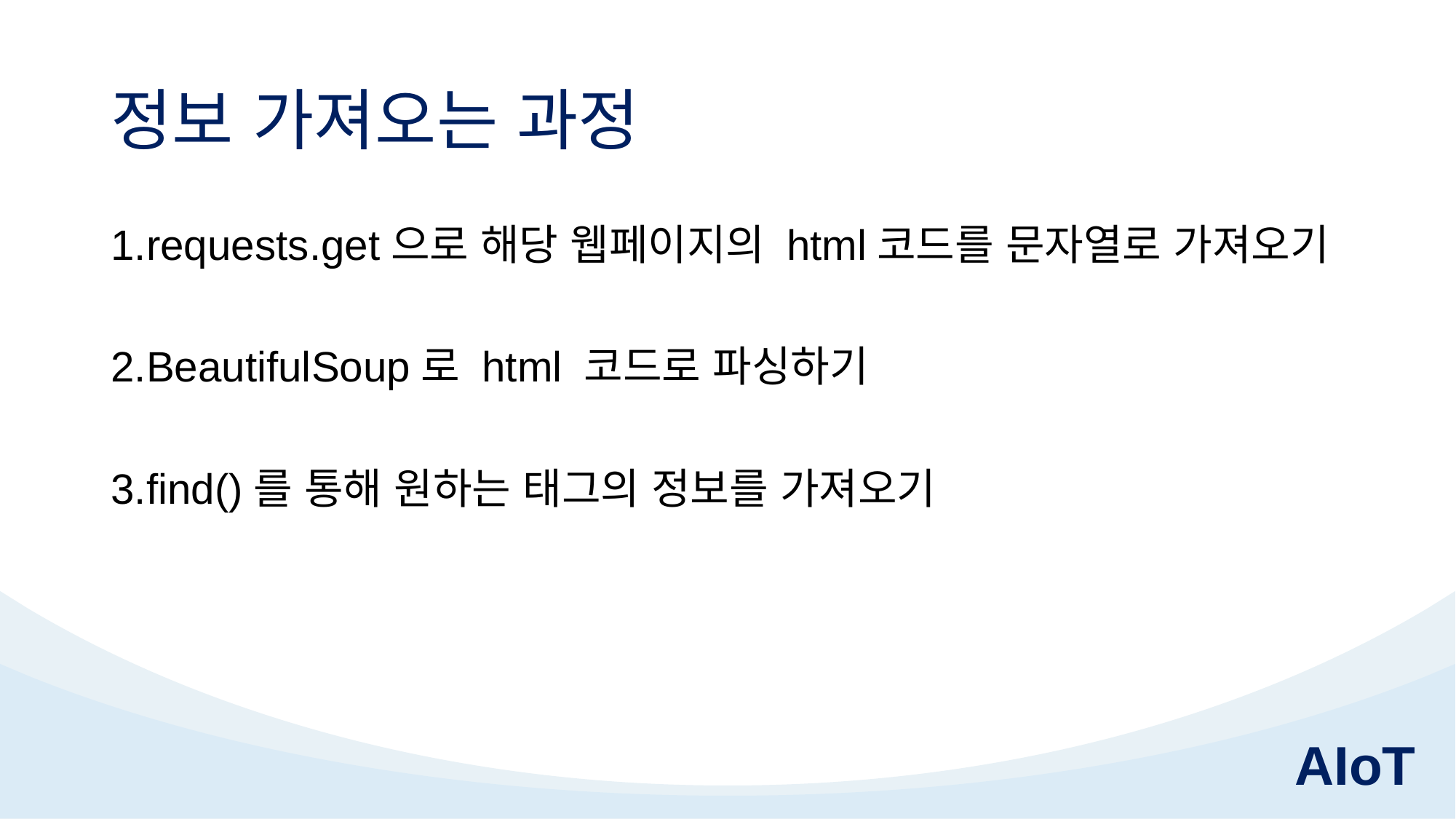

# 정보 가져오는 과정
1.requests.get으로 해당 웹페이지의 html코드를 문자열로 가져오기

2.BeautifulSoup로 html 코드로 파싱하기

3.find()를 통해 원하는 태그의 정보를 가져오기